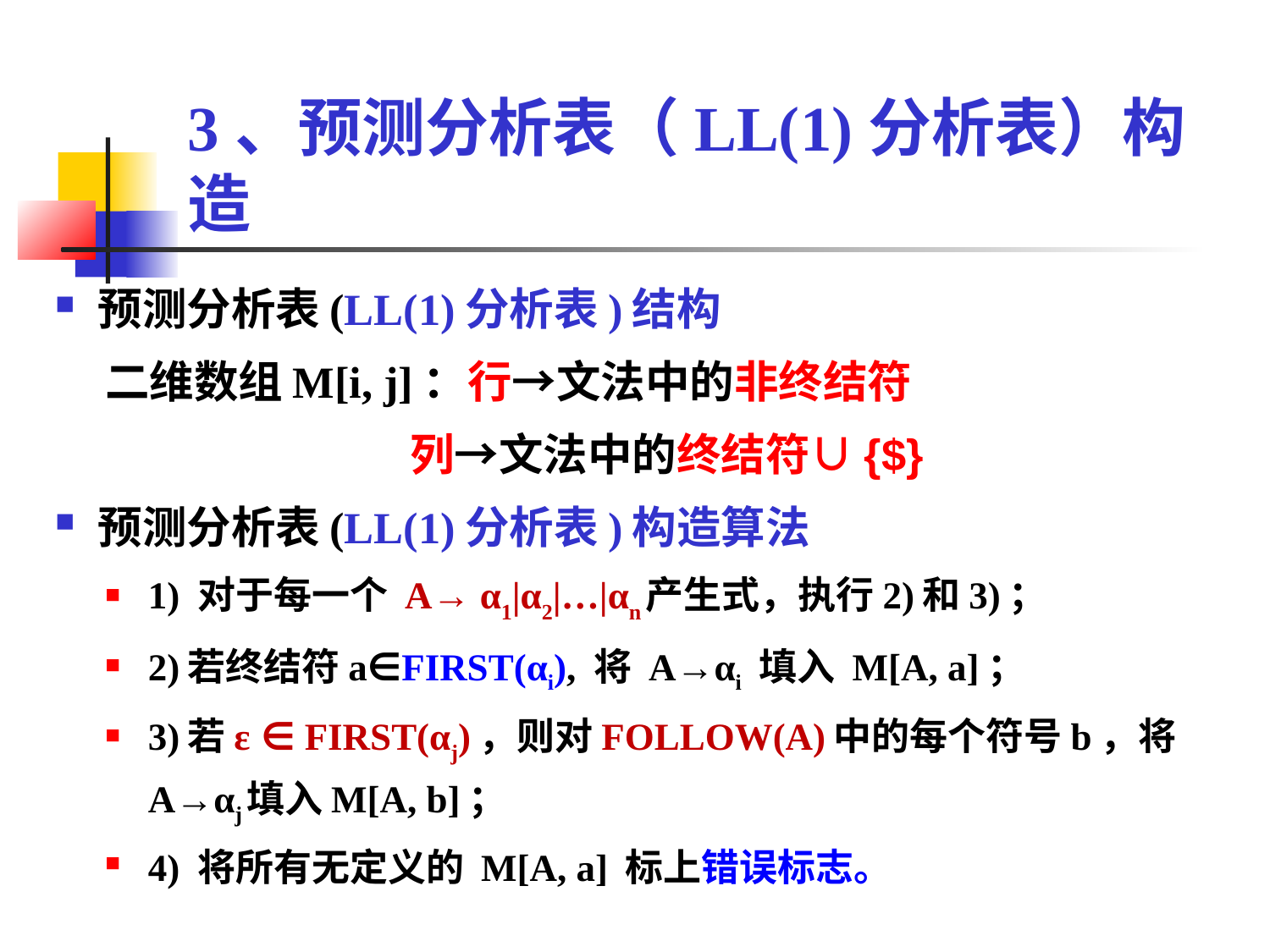

3、预测分析表（LL(1)分析表）构造
预测分析表(LL(1)分析表)结构
    二维数组M[i, j]：行→文法中的非终结符
                                  列→文法中的终结符∪{$}
预测分析表(LL(1)分析表)构造算法
1) 对于每一个 A→ α1|α2|…|αn产生式，执行2)和3)；
2)若终结符a∈FIRST(αi), 将 A→αi 填入 M[A, a]；
3)若ε ∈ FIRST(αj)，则对FOLLOW(A)中的每个符号b，将A→αj填入M[A, b]；
4) 将所有无定义的 M[A, a] 标上错误标志。